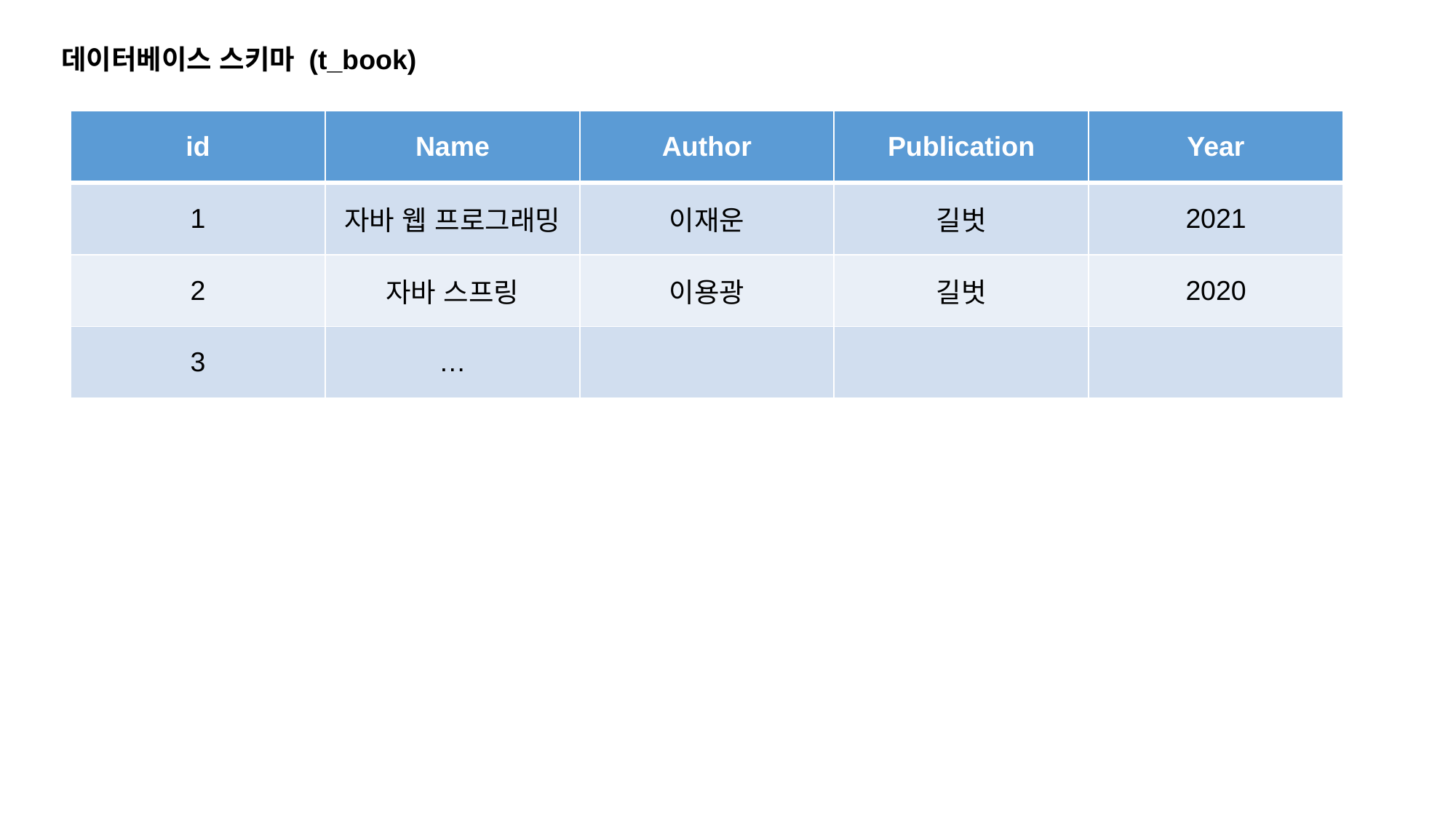

데이터베이스 스키마 (t_book)
| id | Name | Author | Publication | Year |
| --- | --- | --- | --- | --- |
| 1 | 자바 웹 프로그래밍 | 이재운 | 길벗 | 2021 |
| 2 | 자바 스프링 | 이용광 | 길벗 | 2020 |
| 3 | … |  |  |  |